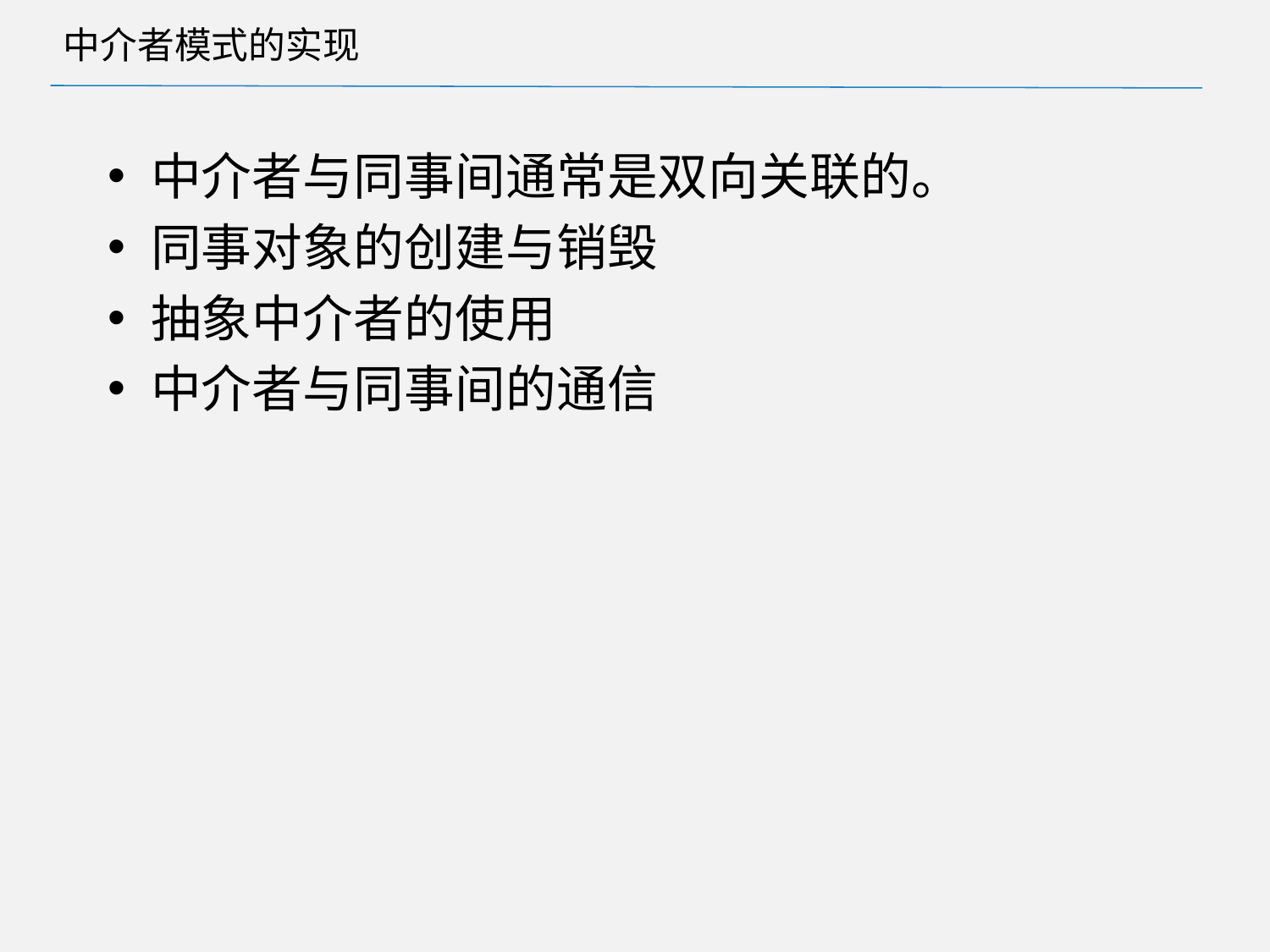

# 中介者模式的实现
中介者与同事间通常是双向关联的。
同事对象的创建与销毁
抽象中介者的使用
中介者与同事间的通信